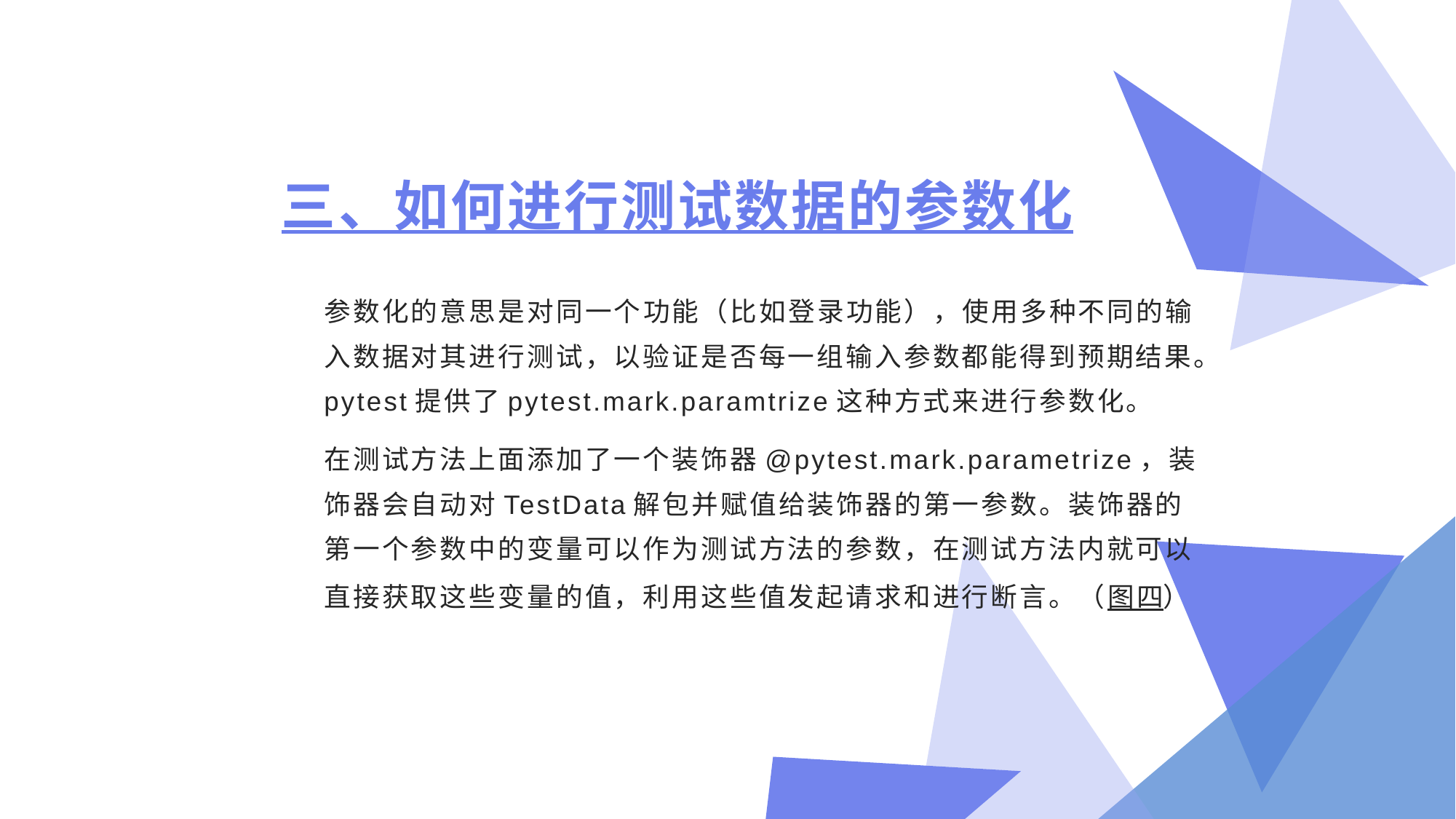

# 三、如何进行测试数据的参数化
参数化的意思是对同一个功能（比如登录功能），使用多种不同的输入数据对其进行测试，以验证是否每一组输入参数都能得到预期结果。pytest提供了pytest.mark.paramtrize这种方式来进行参数化。
在测试方法上面添加了一个装饰器@pytest.mark.parametrize，装饰器会自动对TestData解包并赋值给装饰器的第一参数。装饰器的第一个参数中的变量可以作为测试方法的参数，在测试方法内就可以直接获取这些变量的值，利用这些值发起请求和进行断言。（图四）